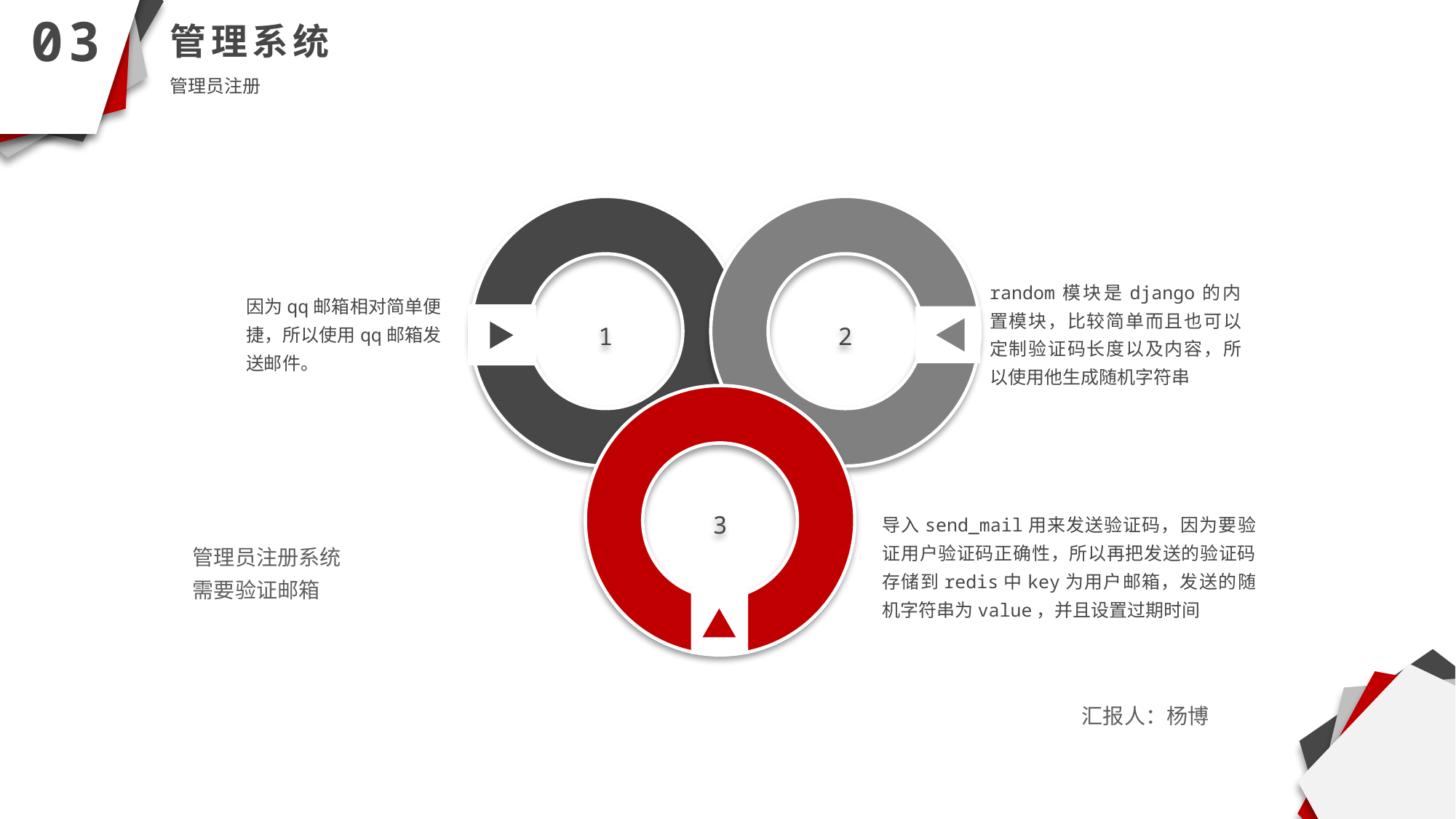

03
管理系统
管理员注册

1
2
random模块是django的内置模块，比较简单而且也可以定制验证码长度以及内容，所以使用他生成随机字符串
因为qq邮箱相对简单便捷，所以使用qq邮箱发送邮件。

3
导入send_mail用来发送验证码，因为要验证用户验证码正确性，所以再把发送的验证码存储到redis中key为用户邮箱，发送的随机字符串为value，并且设置过期时间
管理员注册系统
需要验证邮箱

汇报人：杨博